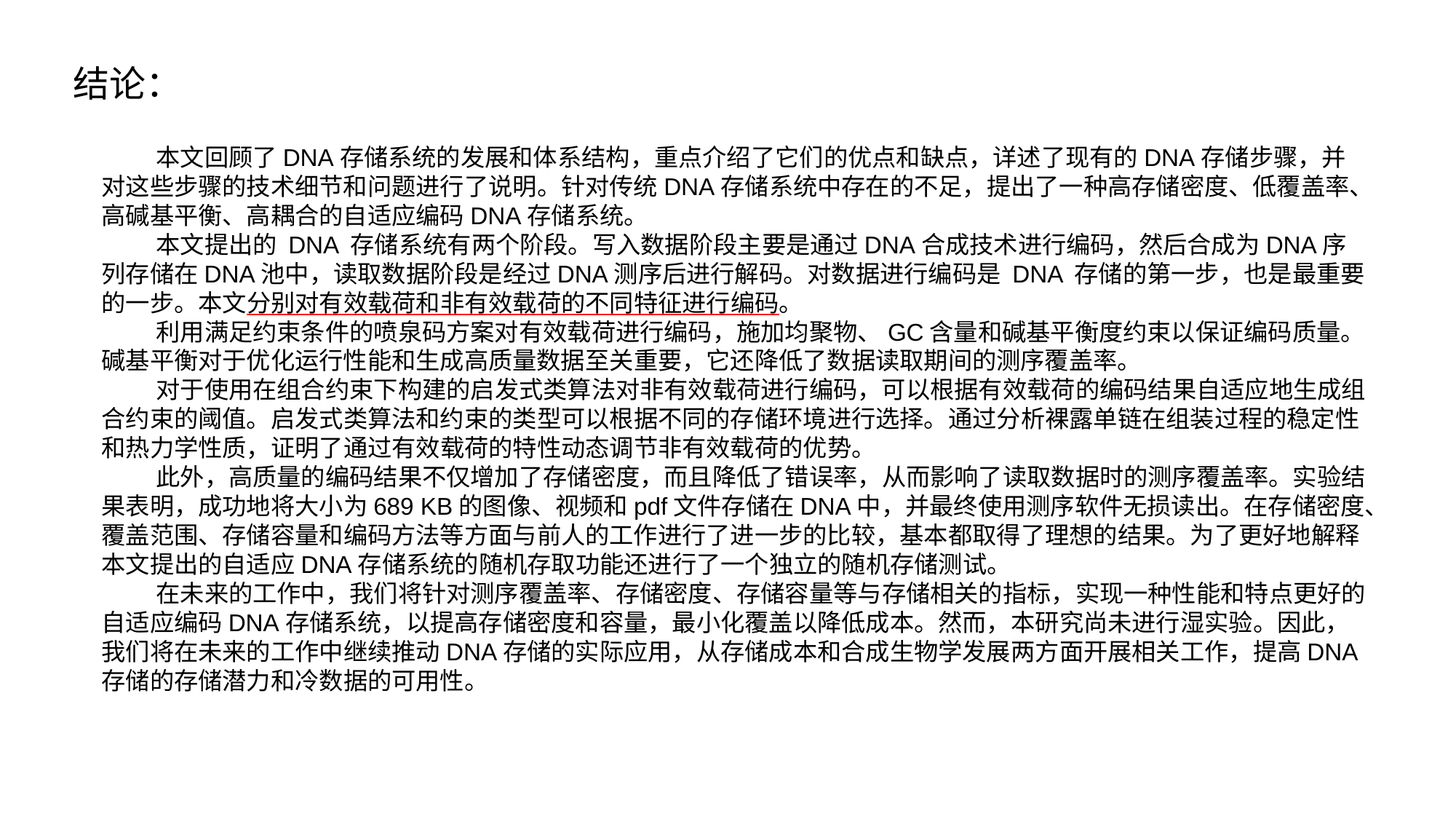

结论：
本文回顾了DNA存储系统的发展和体系结构，重点介绍了它们的优点和缺点，详述了现有的DNA存储步骤，并对这些步骤的技术细节和问题进行了说明。针对传统DNA存储系统中存在的不足，提出了一种高存储密度、低覆盖率、高碱基平衡、高耦合的自适应编码DNA存储系统。
本文提出的 DNA 存储系统有两个阶段。写入数据阶段主要是通过DNA合成技术进行编码，然后合成为DNA序列存储在DNA池中，读取数据阶段是经过DNA测序后进行解码。对数据进行编码是 DNA 存储的第一步，也是最重要的一步。本文分别对有效载荷和非有效载荷的不同特征进行编码。
利用满足约束条件的喷泉码方案对有效载荷进行编码，施加均聚物、GC含量和碱基平衡度约束以保证编码质量。碱基平衡对于优化运行性能和生成高质量数据至关重要，它还降低了数据读取期间的测序覆盖率。
对于使用在组合约束下构建的启发式类算法对非有效载荷进行编码，可以根据有效载荷的编码结果自适应地生成组合约束的阈值。启发式类算法和约束的类型可以根据不同的存储环境进行选择。通过分析裸露单链在组装过程的稳定性和热力学性质，证明了通过有效载荷的特性动态调节非有效载荷的优势。
此外，高质量的编码结果不仅增加了存储密度，而且降低了错误率，从而影响了读取数据时的测序覆盖率。实验结果表明，成功地将大小为689 KB的图像、视频和pdf文件存储在DNA中，并最终使用测序软件无损读出。在存储密度、覆盖范围、存储容量和编码方法等方面与前人的工作进行了进一步的比较，基本都取得了理想的结果。为了更好地解释本文提出的自适应DNA存储系统的随机存取功能还进行了一个独立的随机存储测试。
在未来的工作中，我们将针对测序覆盖率、存储密度、存储容量等与存储相关的指标，实现一种性能和特点更好的自适应编码DNA存储系统，以提高存储密度和容量，最小化覆盖以降低成本。然而，本研究尚未进行湿实验。因此，我们将在未来的工作中继续推动DNA存储的实际应用，从存储成本和合成生物学发展两方面开展相关工作，提高DNA存储的存储潜力和冷数据的可用性。